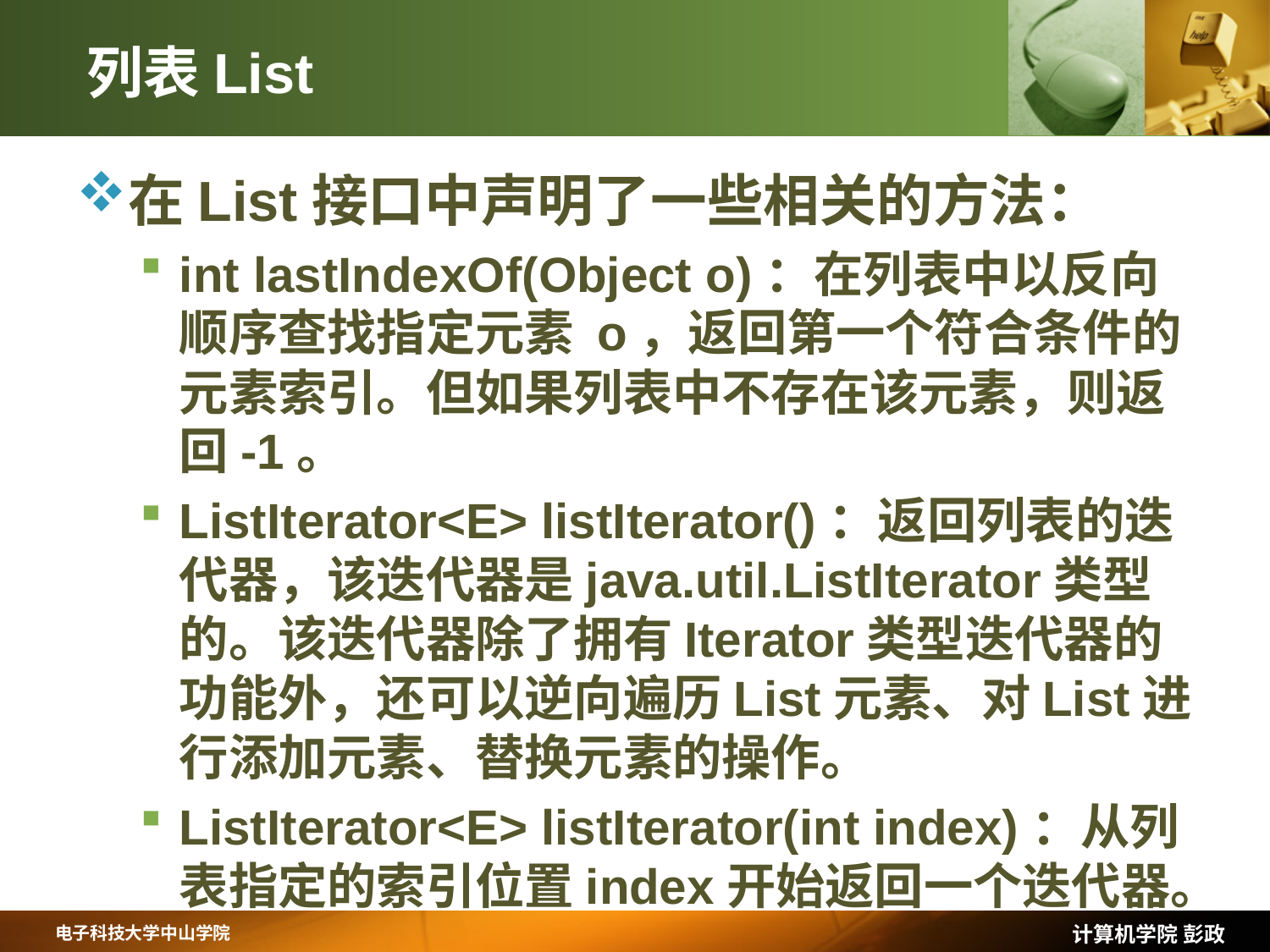

# 列表List
在List接口中声明了一些相关的方法：
int lastIndexOf(Object o)：在列表中以反向顺序查找指定元素 o，返回第一个符合条件的元素索引。但如果列表中不存在该元素，则返回-1。
ListIterator<E> listIterator()：返回列表的迭代器，该迭代器是java.util.ListIterator类型的。该迭代器除了拥有Iterator类型迭代器的功能外，还可以逆向遍历List元素、对List进行添加元素、替换元素的操作。
ListIterator<E> listIterator(int index)：从列表指定的索引位置index开始返回一个迭代器。
计算机学院 彭政
电子科技大学中山学院